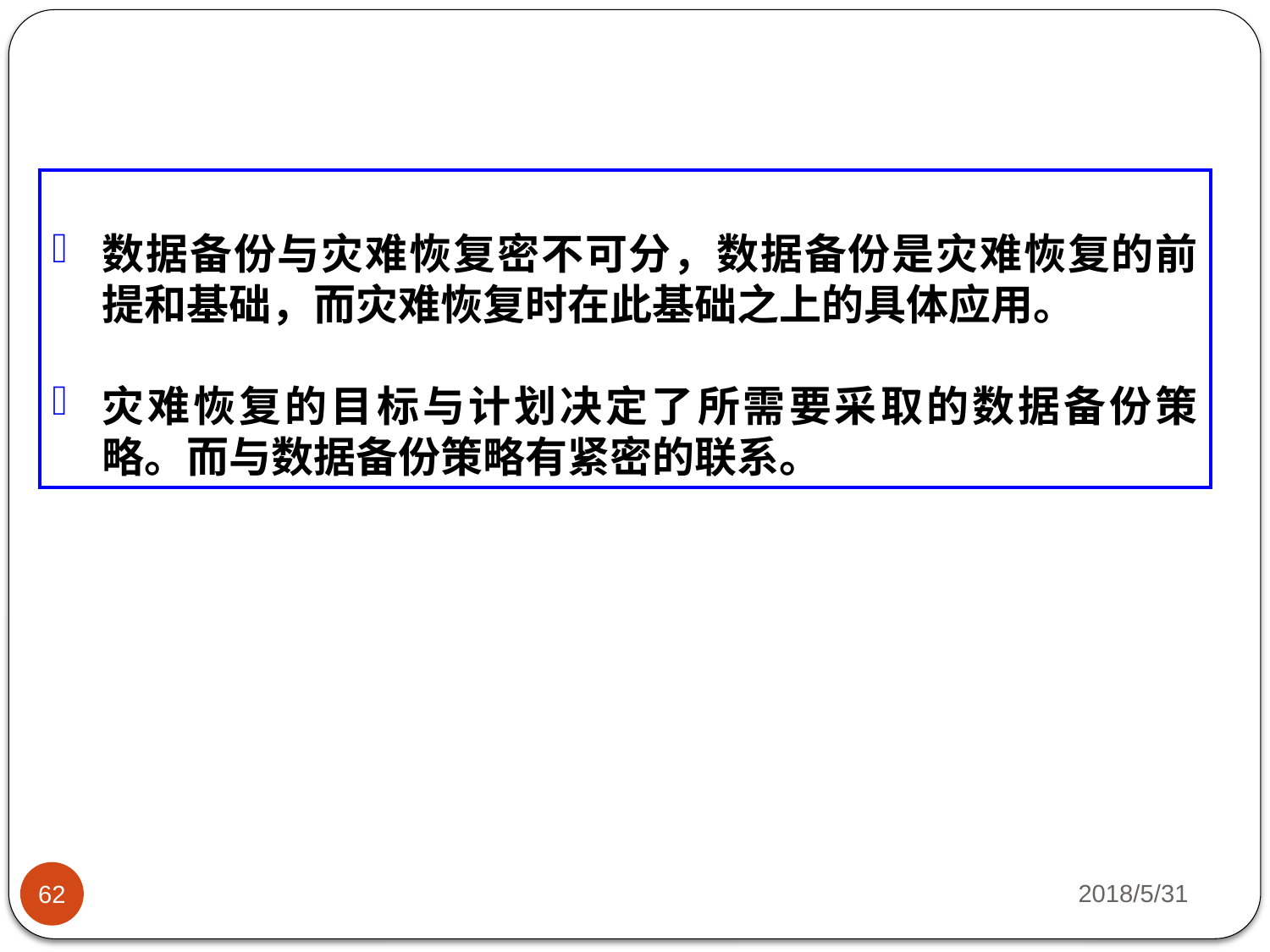

数据备份与灾难恢复密不可分，数据备份是灾难恢复的前提和基础，而灾难恢复时在此基础之上的具体应用。

灾难恢复的目标与计划决定了所需要采取的数据备份策略。而与数据备份策略有紧密的联系。
2018/5/31
62